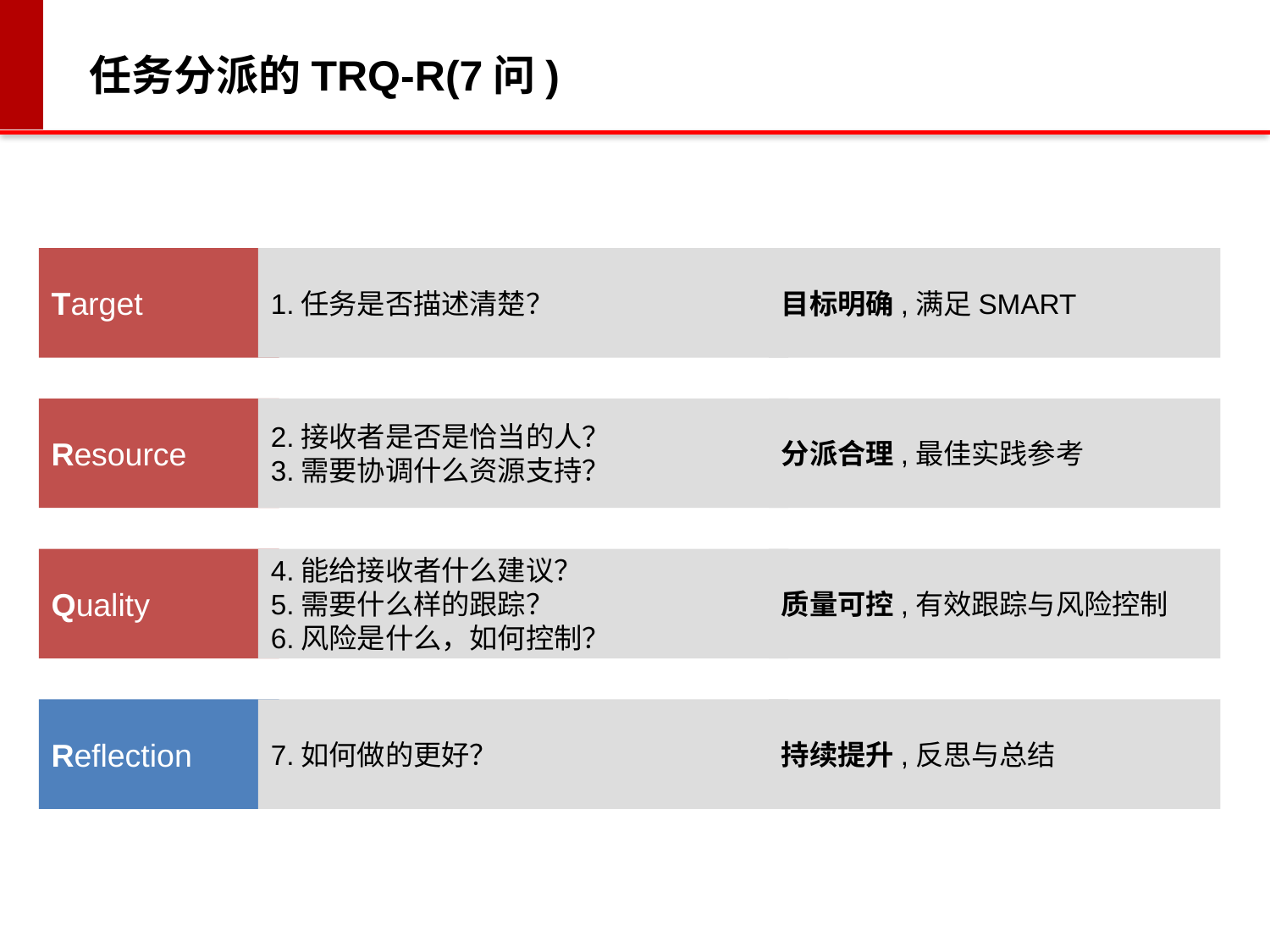

# 任务分派的TRQ-R(7问)
Target
1.任务是否描述清楚？
目标明确,满足SMART
Resource
2.接收者是否是恰当的人？
3.需要协调什么资源支持？
分派合理,最佳实践参考
Quality
4.能给接收者什么建议？
5.需要什么样的跟踪？
6.风险是什么，如何控制？
质量可控,有效跟踪与风险控制
Reflection
7.如何做的更好？
持续提升,反思与总结